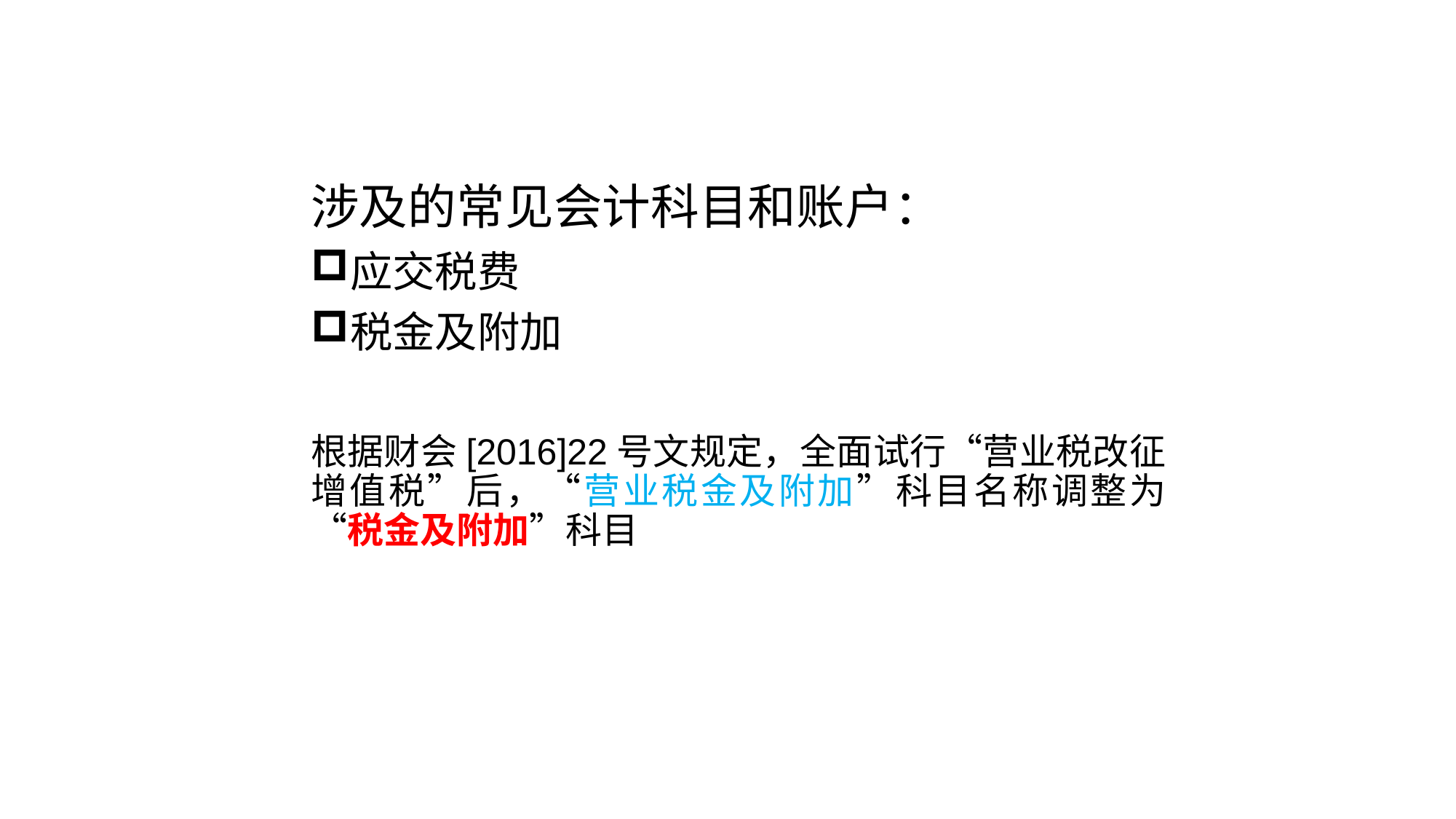

#
涉及的常见会计科目和账户：
应交税费
税金及附加

根据财会[2016]22号文规定，全面试行“营业税改征增值税”后，“营业税金及附加”科目名称调整为“税金及附加”科目